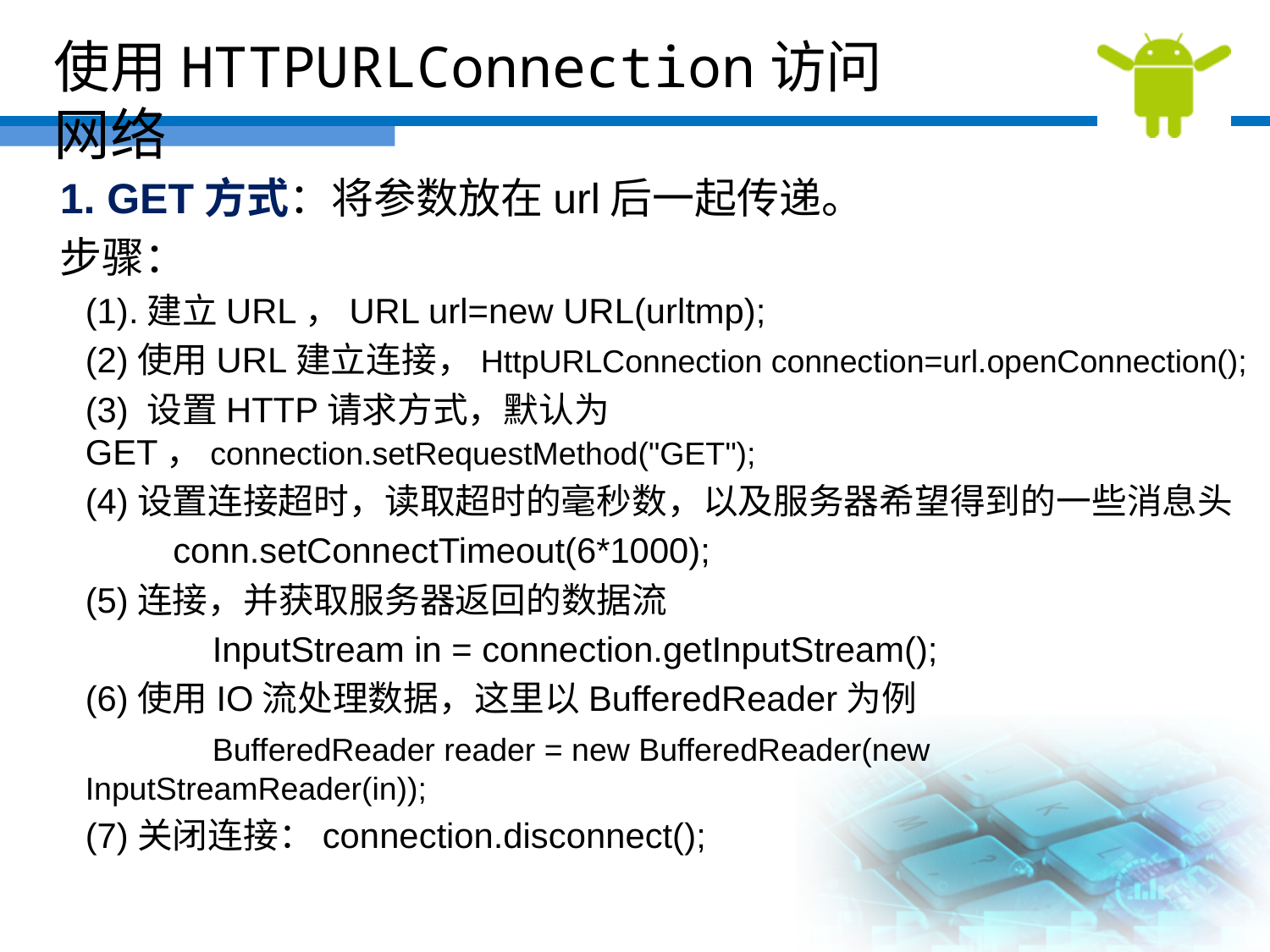

使用HTTPURLConnection访问网络
1. GET方式：将参数放在url后一起传递。
步骤：
(1).建立URL，URL url=new URL(urltmp);
(2)使用URL建立连接，HttpURLConnection connection=url.openConnection();
(3) 设置HTTP请求方式，默认为GET，connection.setRequestMethod("GET");
(4)设置连接超时，读取超时的毫秒数，以及服务器希望得到的一些消息头
         conn.setConnectTimeout(6*1000);
(5)连接，并获取服务器返回的数据流
	InputStream in = connection.getInputStream();
(6)使用IO流处理数据，这里以BufferedReader为例
	BufferedReader reader = new BufferedReader(new InputStreamReader(in));
(7)关闭连接：connection.disconnect();